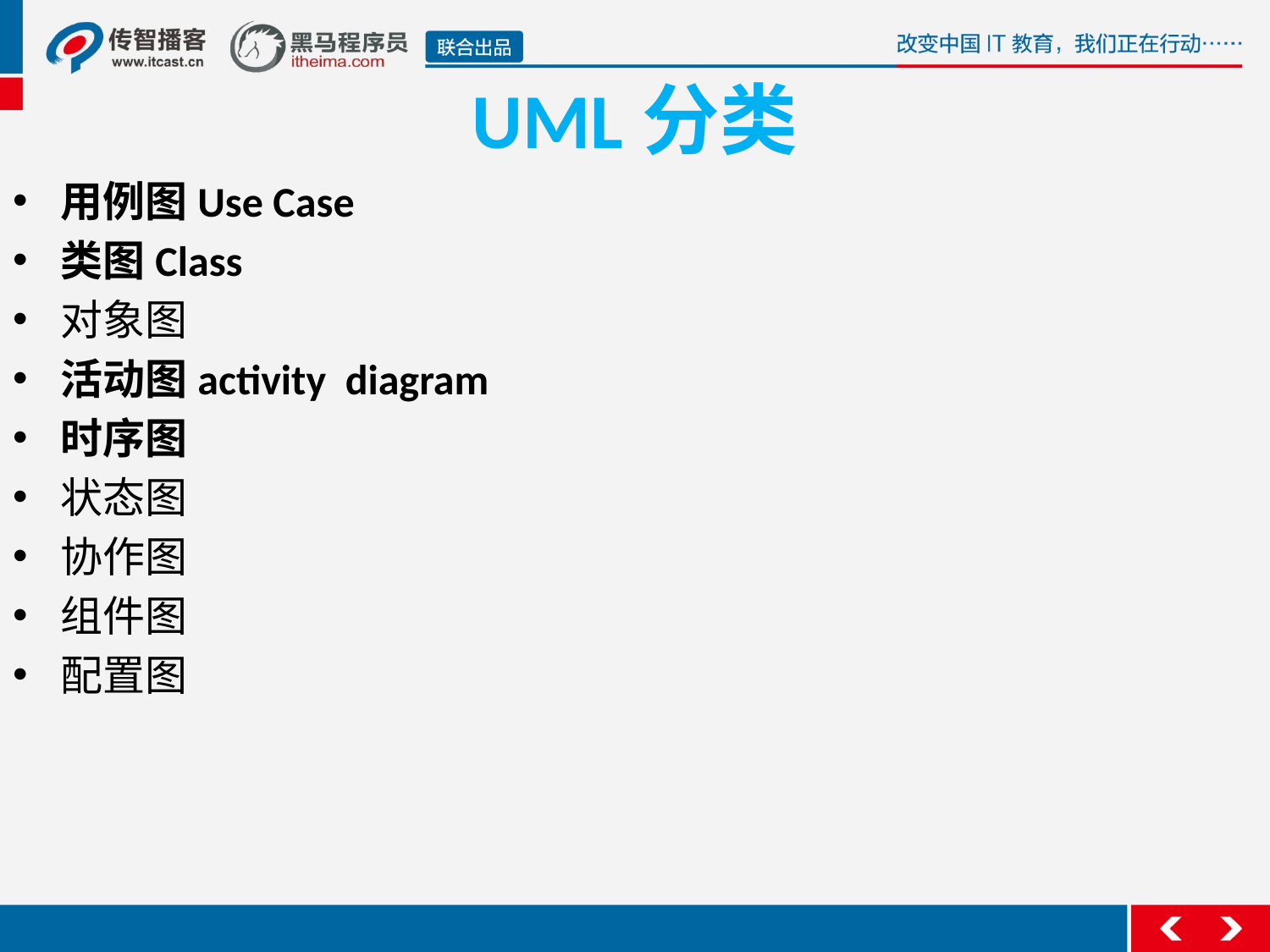

# UML分类
用例图Use Case
类图Class
对象图
活动图activity  diagram
时序图
状态图
协作图
组件图
配置图